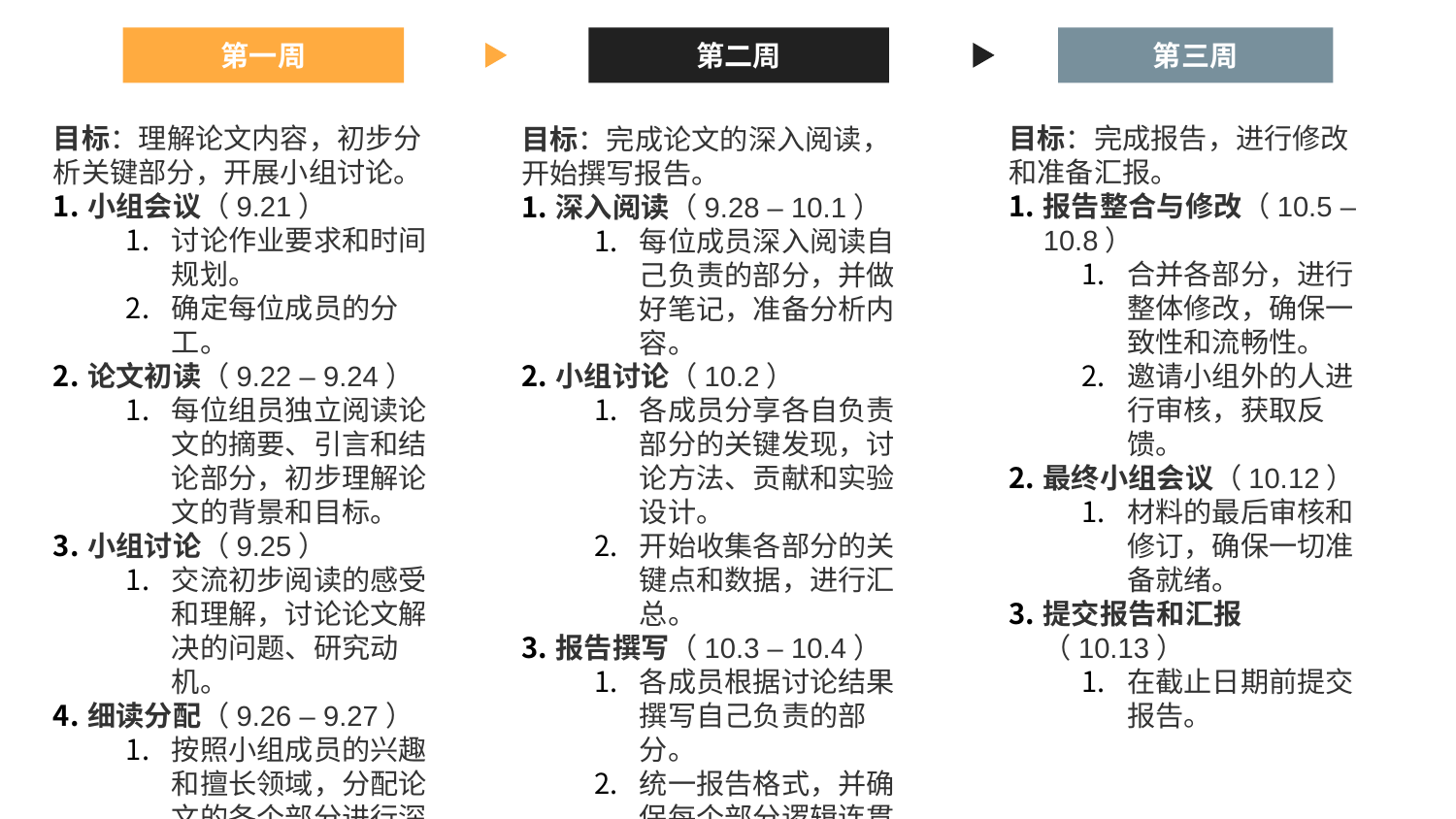

第一周

第二周

目标：完成论文的深入阅读，开始撰写报告。
深入阅读（9.28 – 10.1）
每位成员深入阅读自己负责的部分，并做好笔记，准备分析内容。
小组讨论（10.2）
各成员分享各自负责部分的关键发现，讨论方法、贡献和实验设计。
开始收集各部分的关键点和数据，进行汇总。
报告撰写（10.3 – 10.4）
各成员根据讨论结果撰写自己负责的部分。
统一报告格式，并确保每个部分逻辑连贯
第三周

目标：完成报告，进行修改和准备汇报。
报告整合与修改（10.5 – 10.8）
合并各部分，进行整体修改，确保一致性和流畅性。
邀请小组外的人进行审核，获取反馈。
最终小组会议（10.12）
材料的最后审核和修订，确保一切准备就绪。
提交报告和汇报（10.13）
在截止日期前提交报告。
目标：理解论文内容，初步分析关键部分，开展小组讨论。
小组会议（9.21）
讨论作业要求和时间规划。
确定每位成员的分工。
论文初读（9.22 – 9.24）
每位组员独立阅读论文的摘要、引言和结论部分，初步理解论文的背景和目标。
小组讨论（9.25）
交流初步阅读的感受和理解，讨论论文解决的问题、研究动机。
细读分配（9.26 – 9.27）
按照小组成员的兴趣和擅长领域，分配论文的各个部分进行深入阅读